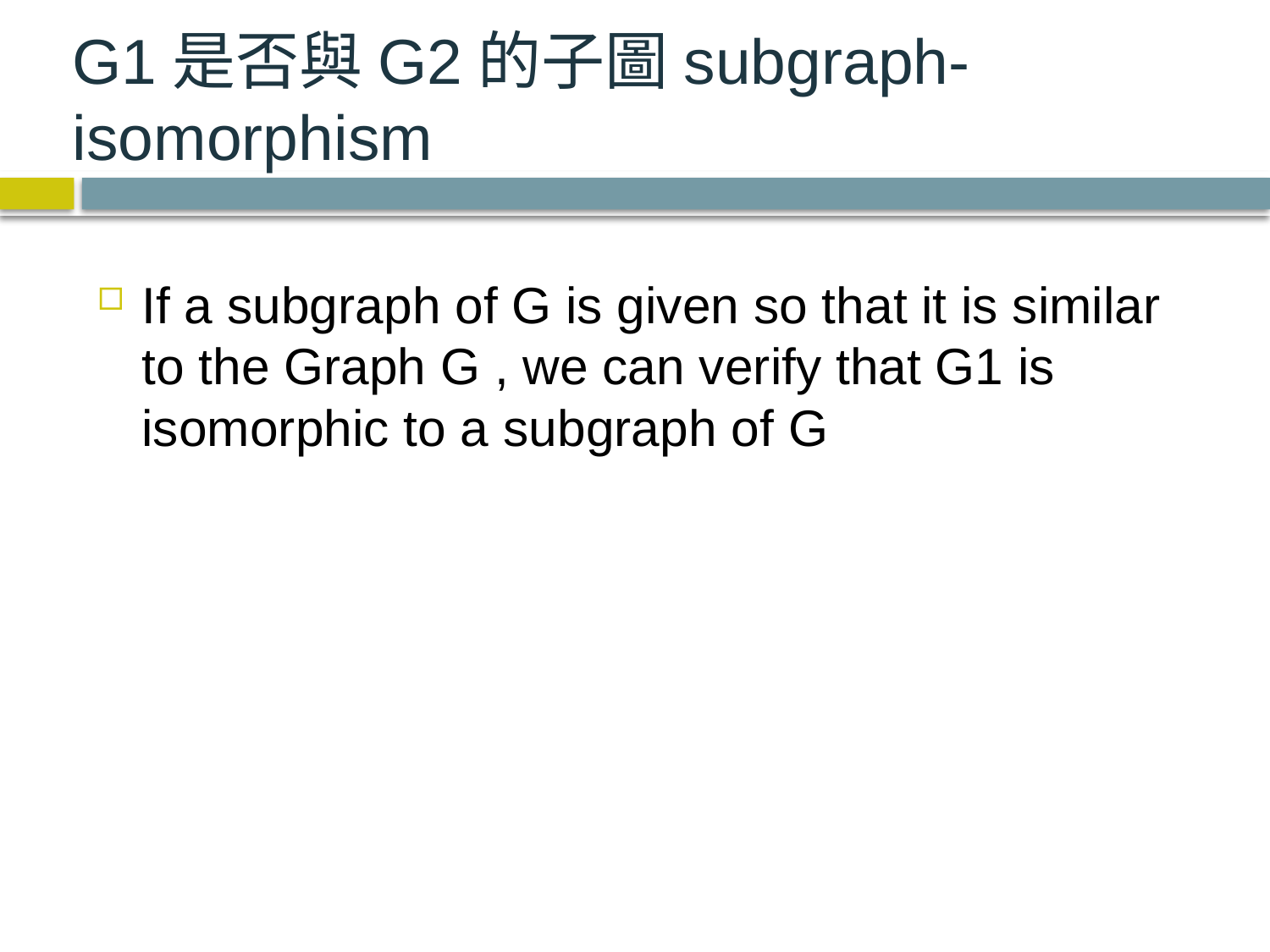

# G1是否與G2的子圖subgraph-isomorphism
If a subgraph of G is given so that it is similar to the Graph G , we can verify that G1 is isomorphic to a subgraph of G